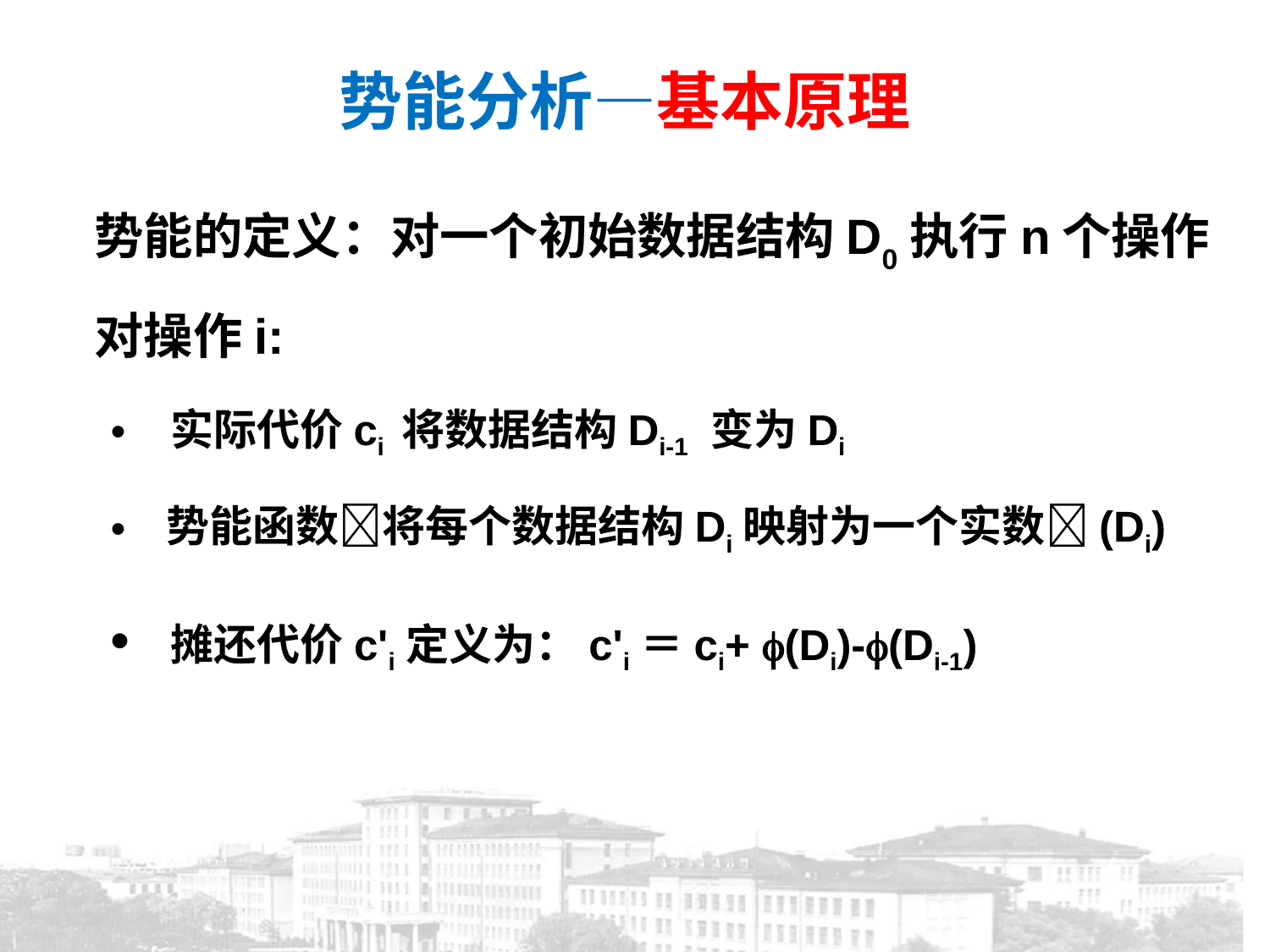

# 势能分析—基本原理
势能的定义：对一个初始数据结构D0执行n个操作 对操作i:
 实际代价ci 将数据结构Di-1 变为Di
 势能函数φ将每个数据结构Di映射为一个实数φ(Di)
 摊还代价c'i定义为：c'i＝ci+ φ(Di)-φ(Di-1)